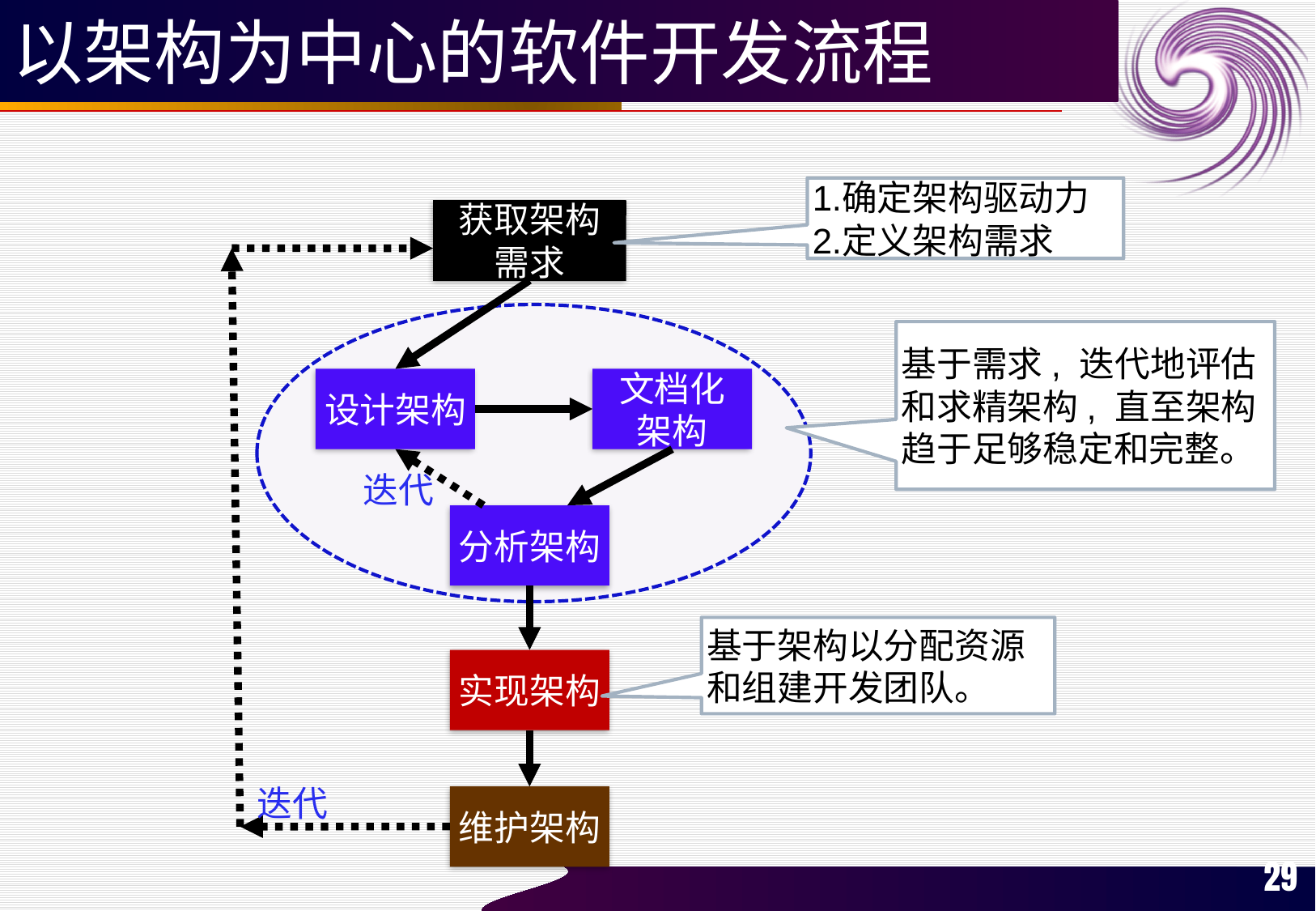

# 以架构为中心的软件开发流程
确定架构驱动力
定义架构需求
获取架构
需求

基于需求, 迭代地评估和求精架构, 直至架构趋于足够稳定和完整。
设计架构
文档化
架构
迭代
分析架构
基于架构以分配资源和组建开发团队。
实现架构
迭代
维护架构
29